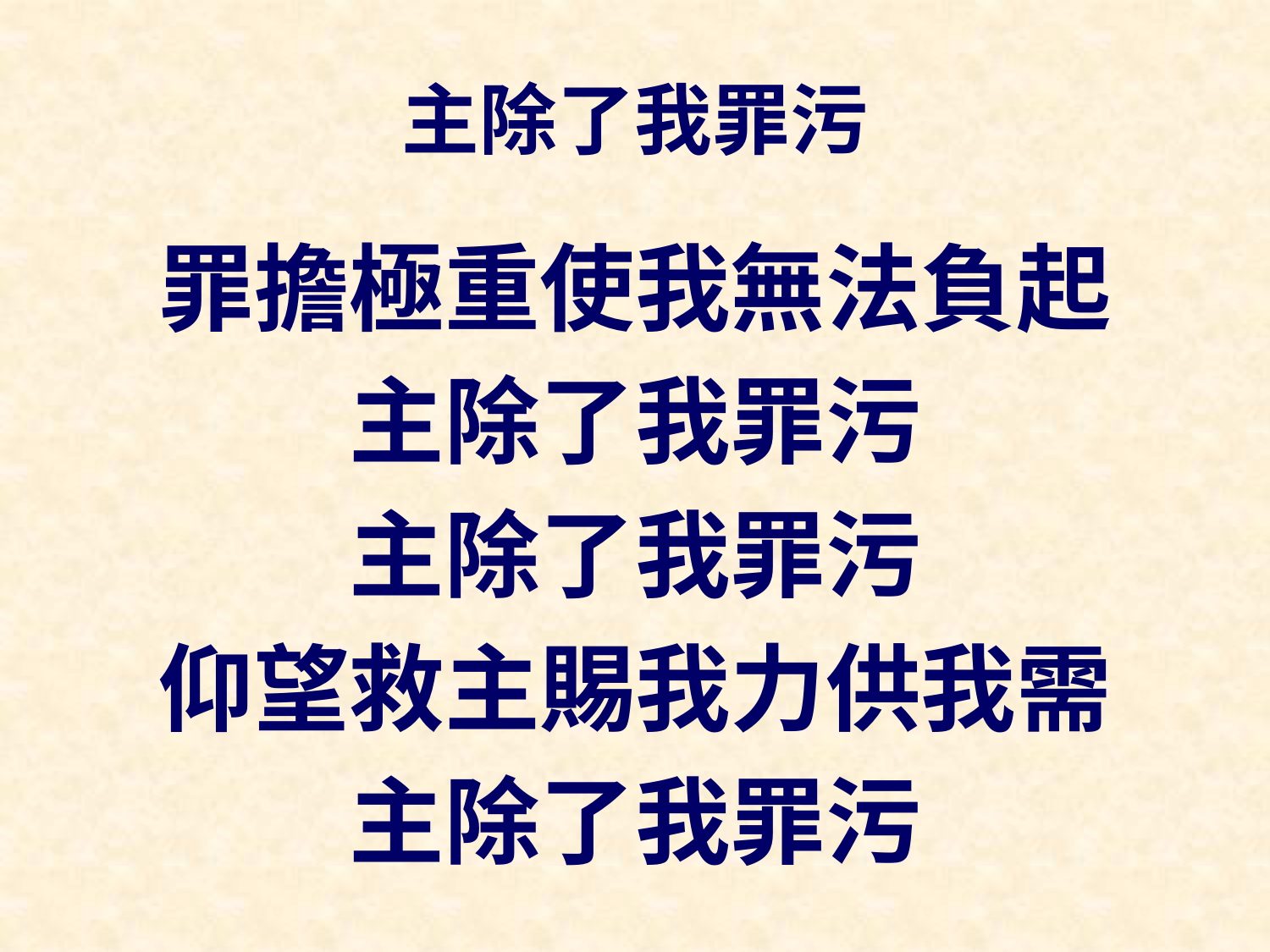

# 主除了我罪污
罪擔極重使我無法負起
主除了我罪污
主除了我罪污
仰望救主賜我力供我需
主除了我罪污